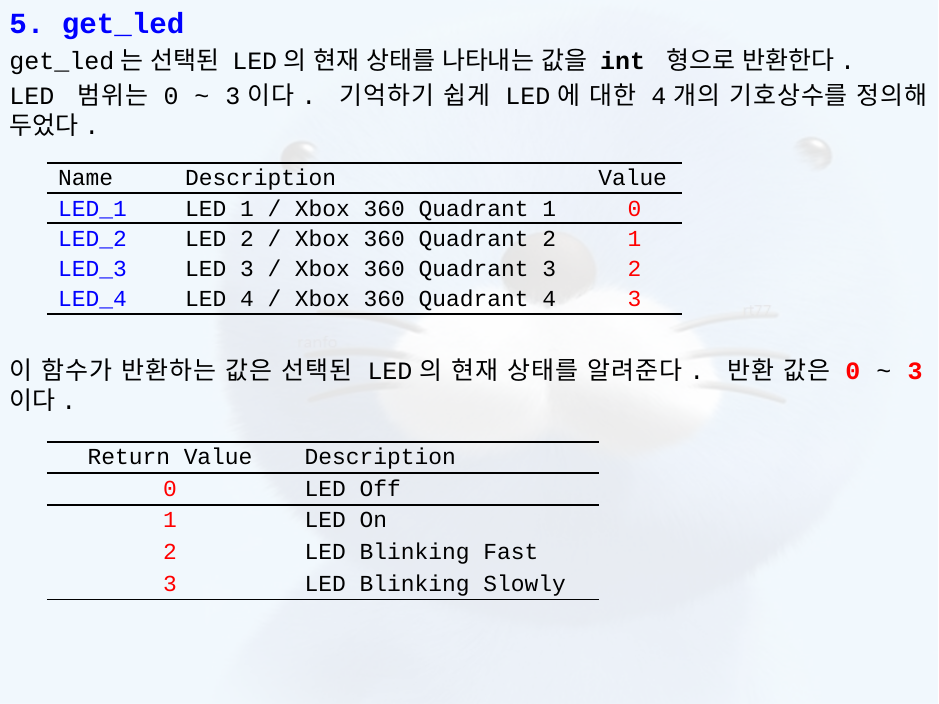

5. get_led
get_led는 선택된 LED의 현재 상태를 나타내는 값을 int 형으로 반환한다.
LED 범위는 0 ~ 3이다. 기억하기 쉽게 LED에 대한 4개의 기호상수를 정의해 두었다.

이 함수가 반환하는 값은 선택된 LED의 현재 상태를 알려준다. 반환 값은 0 ~ 3이다.

| Name | Description | Value |
| --- | --- | --- |
| LED\_1 | LED 1 / Xbox 360 Quadrant 1 | 0 |
| LED\_2 | LED 2 / Xbox 360 Quadrant 2 | 1 |
| LED\_3 | LED 3 / Xbox 360 Quadrant 3 | 2 |
| LED\_4 | LED 4 / Xbox 360 Quadrant 4 | 3 |
| Return Value | Description |
| --- | --- |
| 0 | LED Off |
| 1 | LED On |
| 2 | LED Blinking Fast |
| 3 | LED Blinking Slowly |